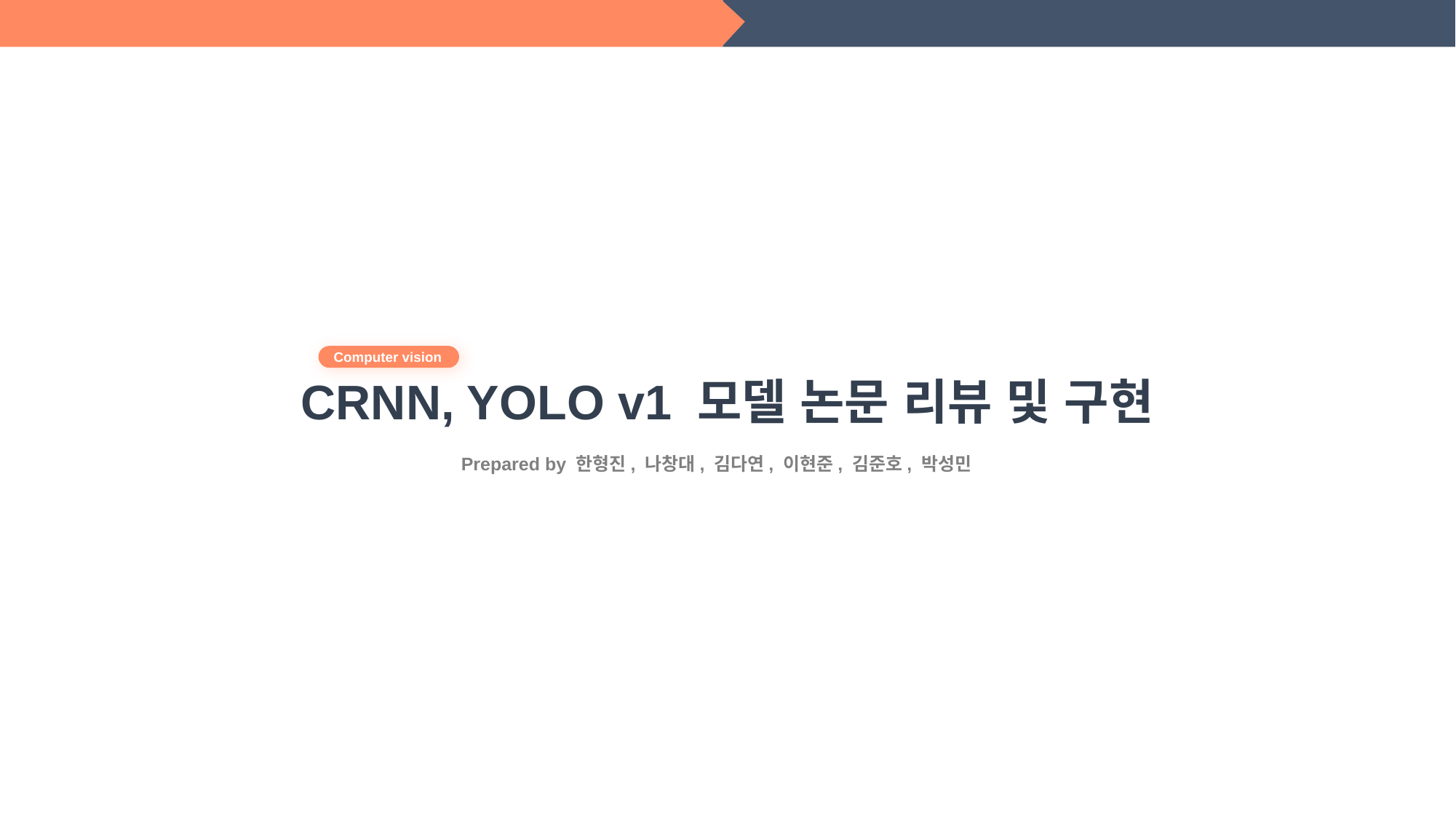

Computer vision
CRNN, YOLO v1 모델 논문 리뷰 및 구현
Prepared by 한형진, 나창대, 김다연, 이현준, 김준호, 박성민